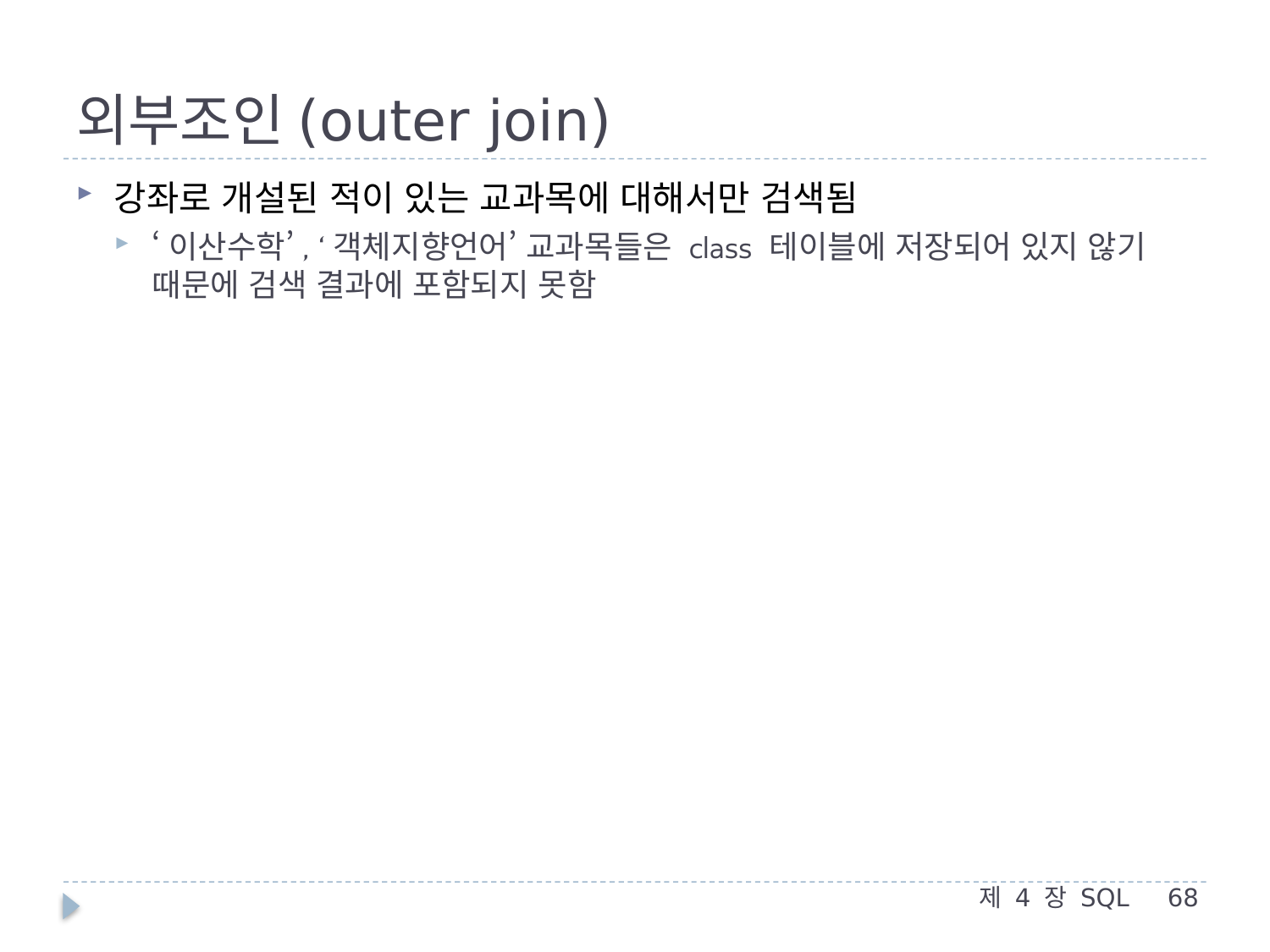

# 외부조인(outer join)
강좌로 개설된 적이 있는 교과목에 대해서만 검색됨
‘이산수학’, ‘객체지향언어’ 교과목들은 class 테이블에 저장되어 있지 않기 때문에 검색 결과에 포함되지 못함

제 4 장 SQL
68